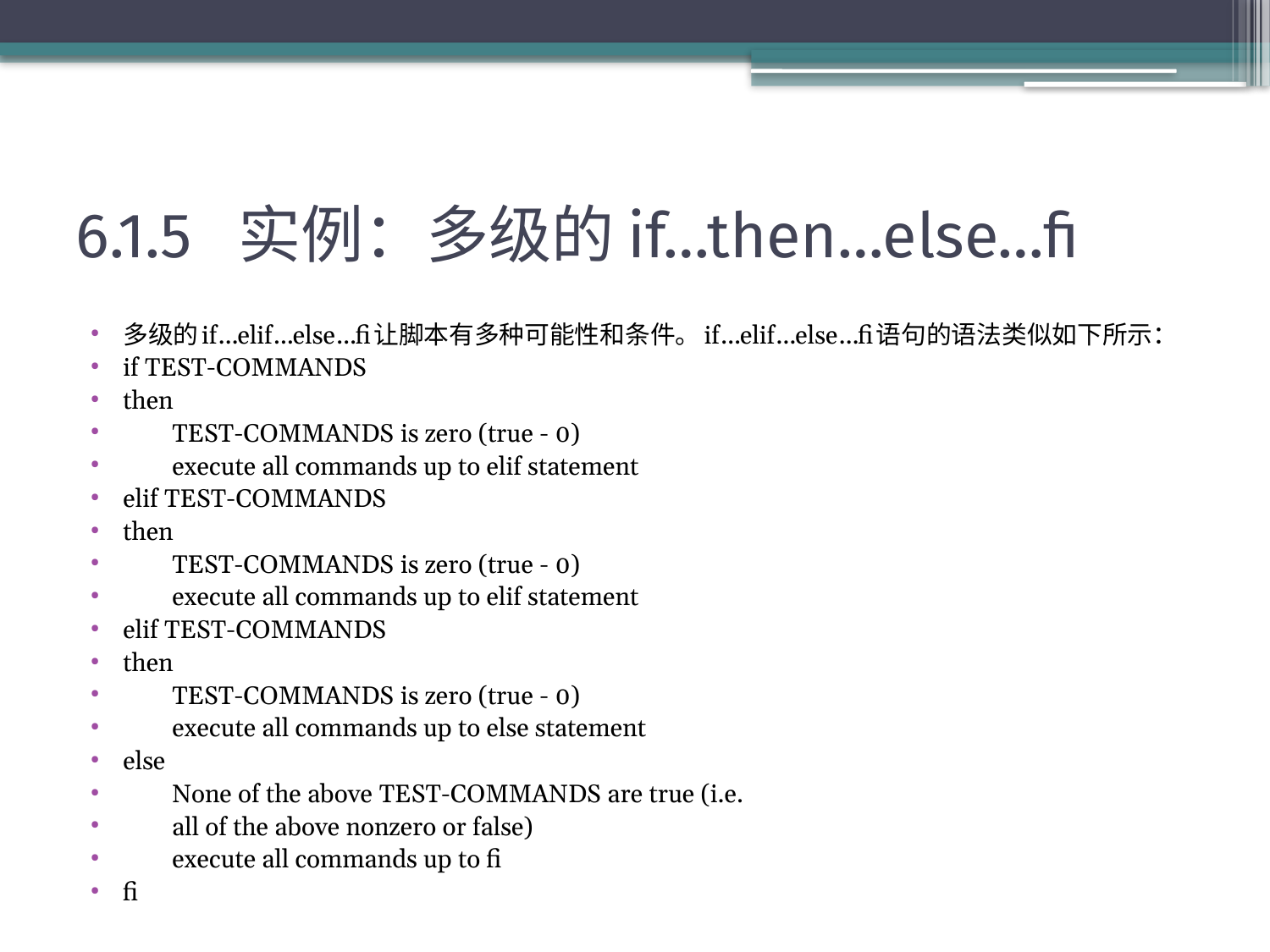

# 6.1.5  实例：多级的if…then…else…fi
多级的if…elif…else…fi让脚本有多种可能性和条件。if…elif…else…fi语句的语法类似如下所示：
if TEST-COMMANDS
then
        TEST-COMMANDS is zero (true - 0)
        execute all commands up to elif statement
elif TEST-COMMANDS
then
        TEST-COMMANDS is zero (true - 0)
        execute all commands up to elif statement
elif TEST-COMMANDS
then
        TEST-COMMANDS is zero (true - 0)
        execute all commands up to else statement
else
        None of the above TEST-COMMANDS are true (i.e.
        all of the above nonzero or false)
        execute all commands up to fi
fi